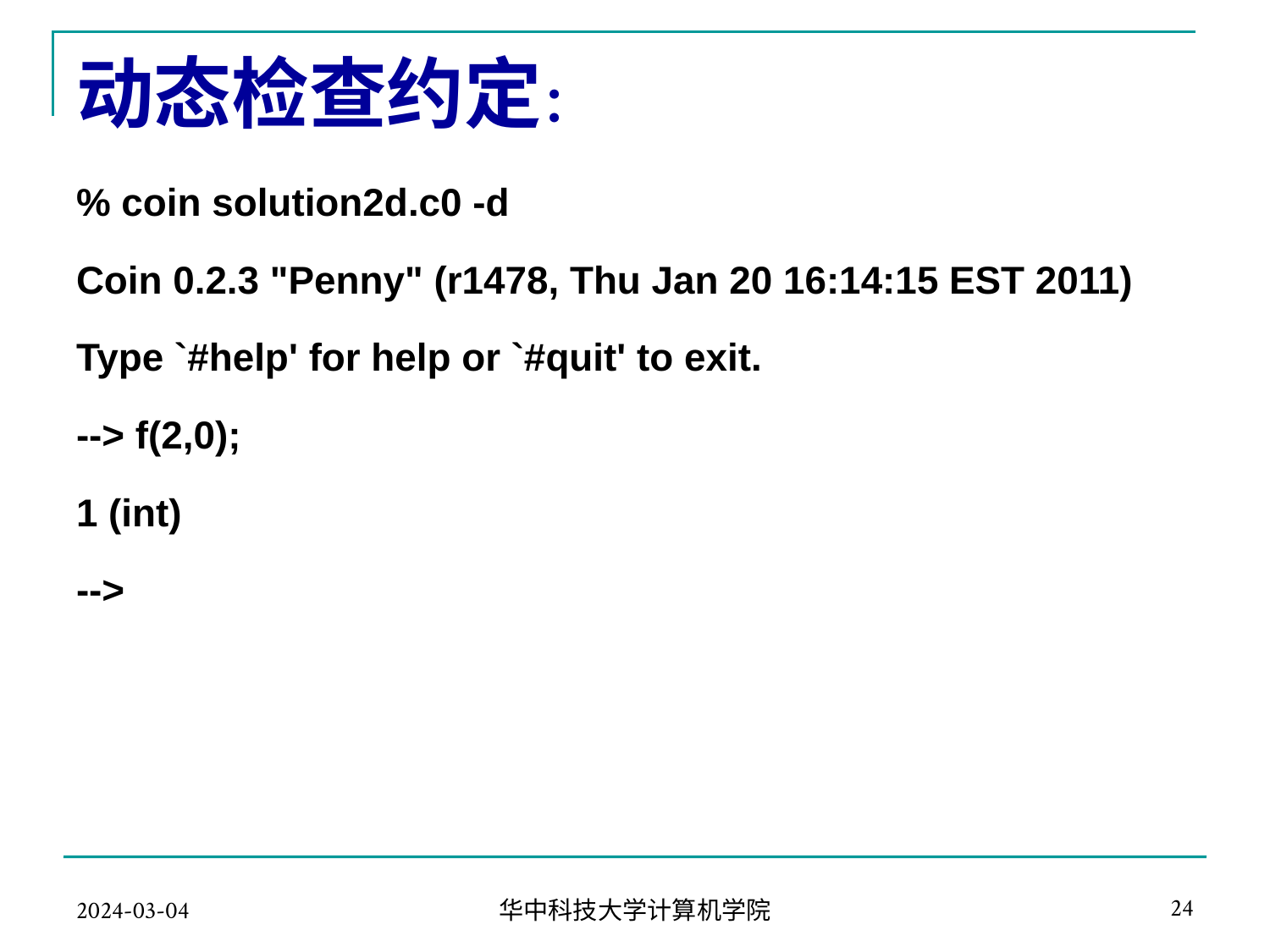

# 动态检查约定：
% coin solution2d.c0 -d
Coin 0.2.3 "Penny" (r1478, Thu Jan 20 16:14:15 EST 2011)
Type `#help' for help or `#quit' to exit.
--> f(2,0);
1 (int)
-->
2024-03-04
24
华中科技大学计算机学院